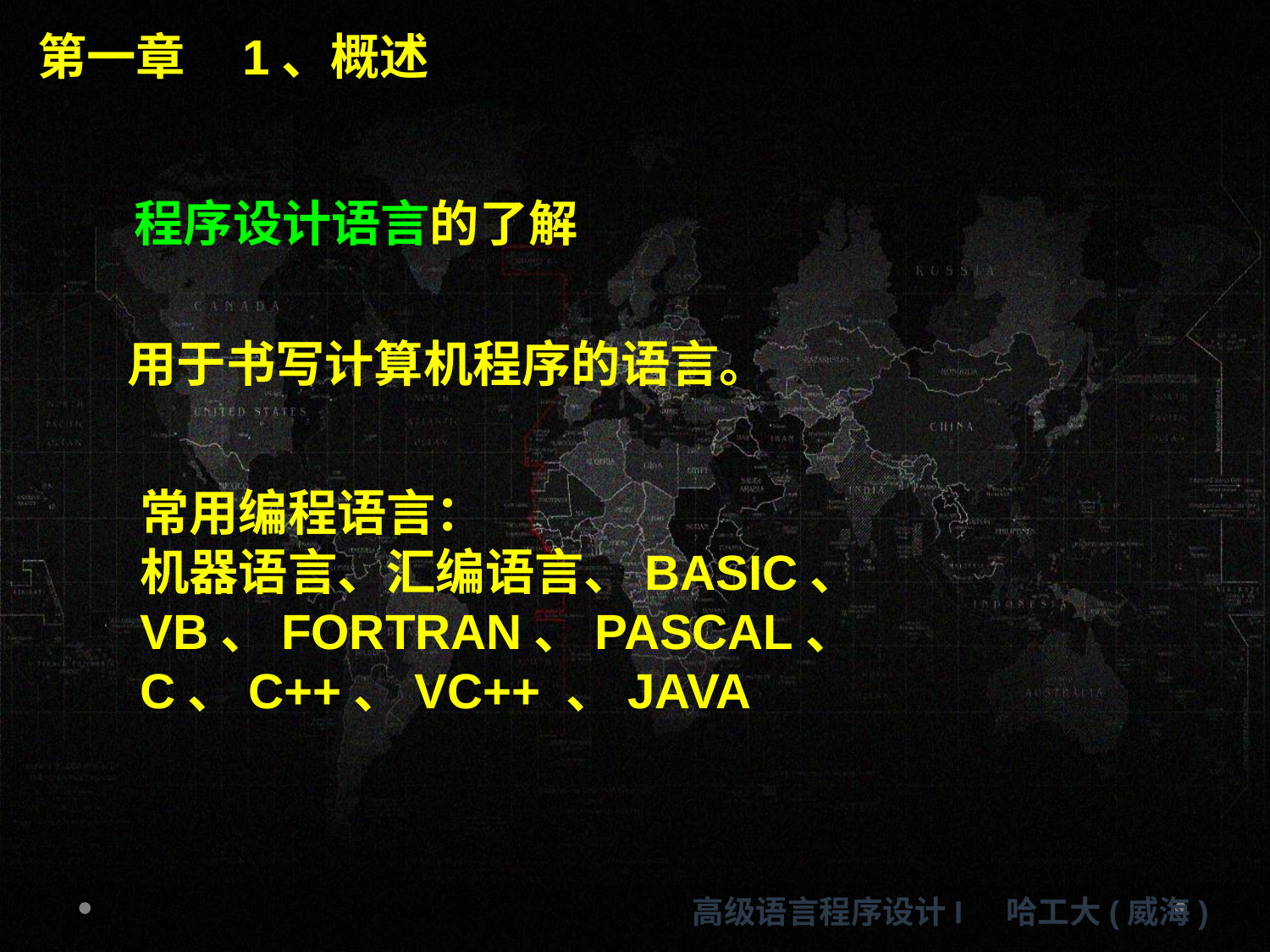

第一章    1、概述
程序设计语言的了解
用于书写计算机程序的语言。
常用编程语言：
机器语言、汇编语言、BASIC、VB、FORTRAN、PASCAL、C、C++、VC++ 、JAVA